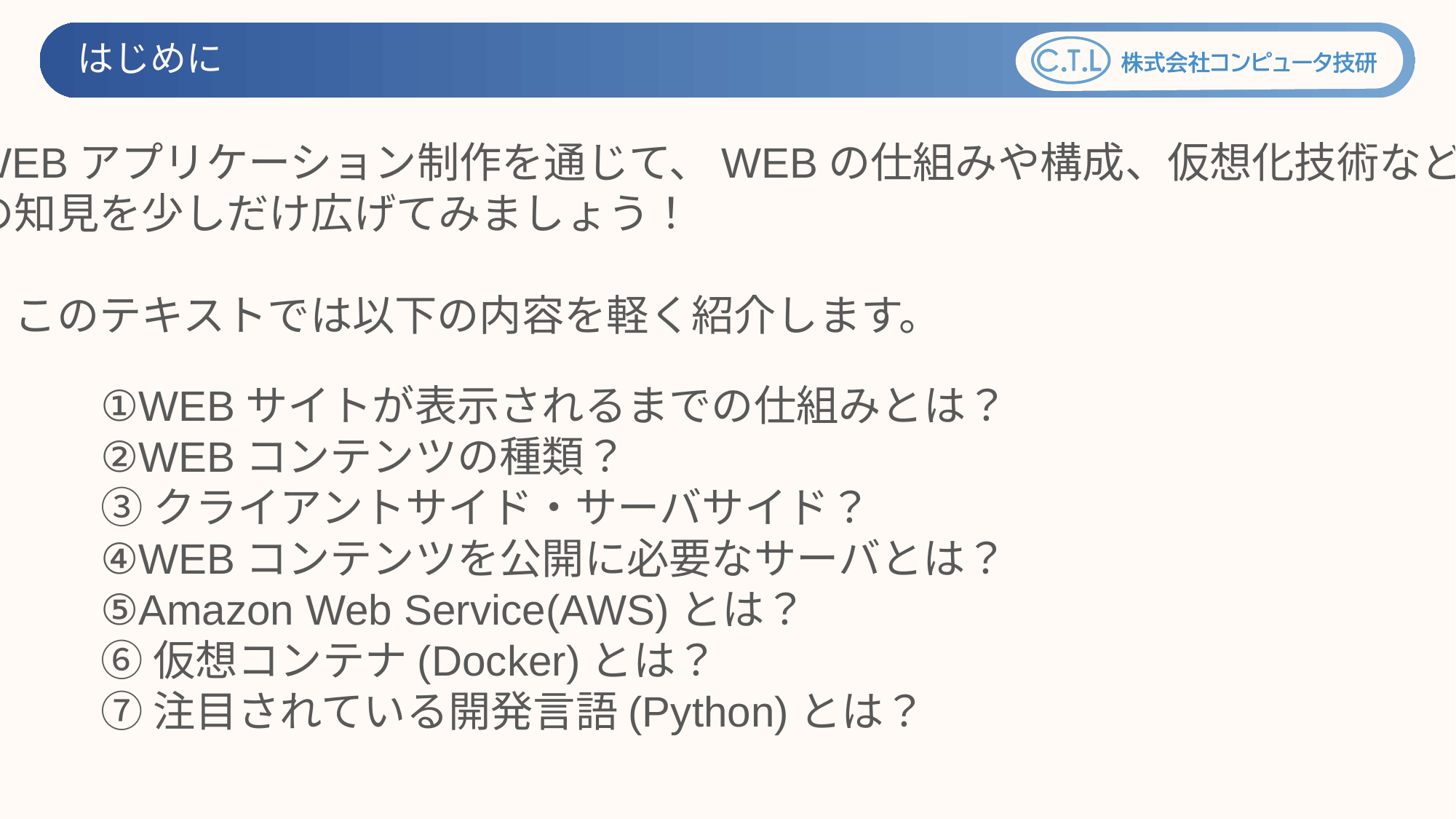

はじめに
WEBアプリケーション制作を通じて、WEBの仕組みや構成、仮想化技術など
の知見を少しだけ広げてみましょう！

　このテキストでは以下の内容を軽く紹介します。
①WEBサイトが表示されるまでの仕組みとは？
②WEBコンテンツの種類？
③クライアントサイド・サーバサイド？
④WEBコンテンツを公開に必要なサーバとは？
⑤Amazon Web Service(AWS)とは？
⑥仮想コンテナ(Docker)とは？
⑦注目されている開発言語(Python)とは？